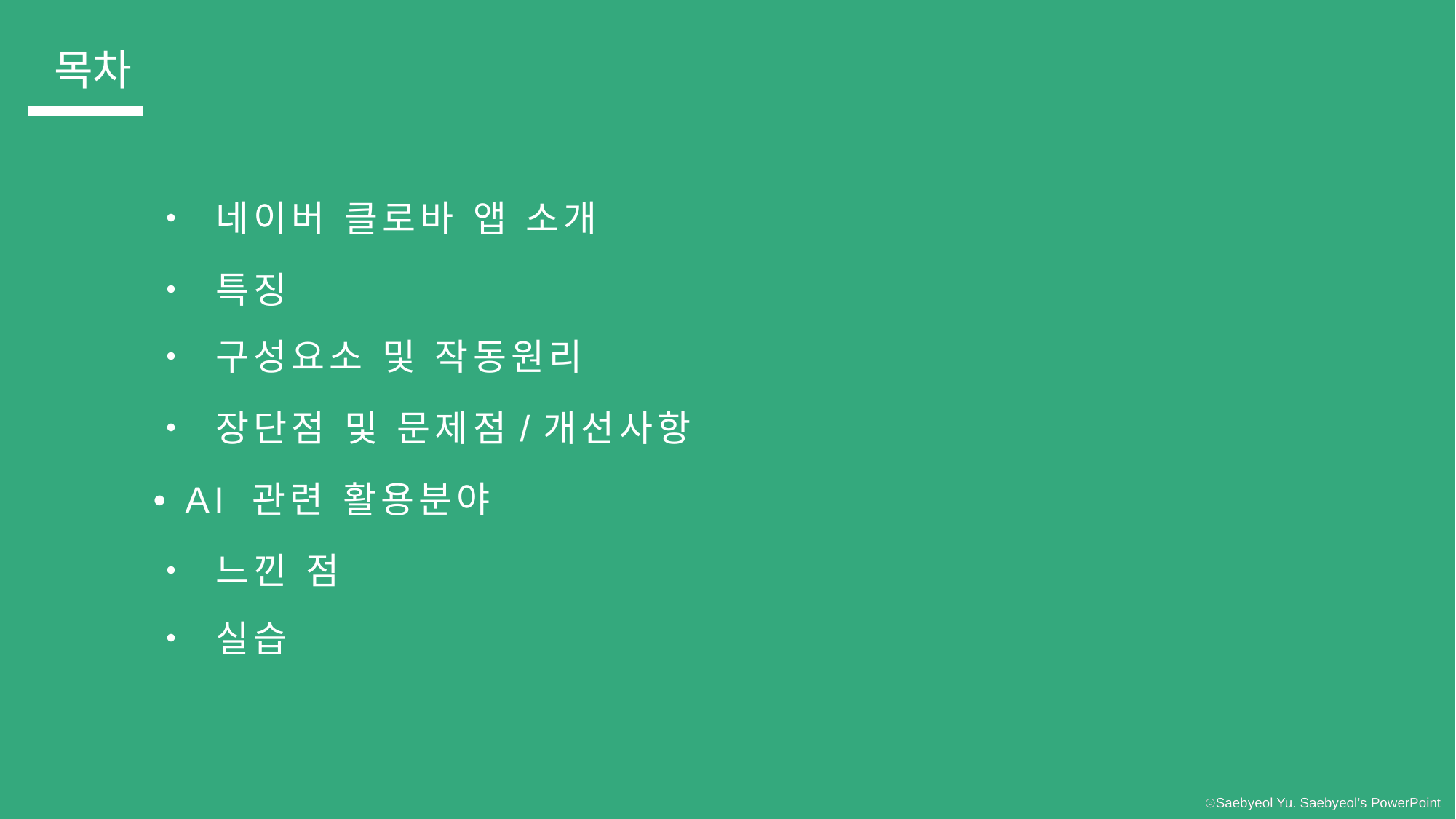

목차
• 네이버 클로바 앱 소개
• 특징
• 구성요소 및 작동원리
• 장단점 및 문제점/개선사항
• AI 관련 활용분야
• 느낀 점
• 실습
ⓒSaebyeol Yu. Saebyeol’s PowerPoint